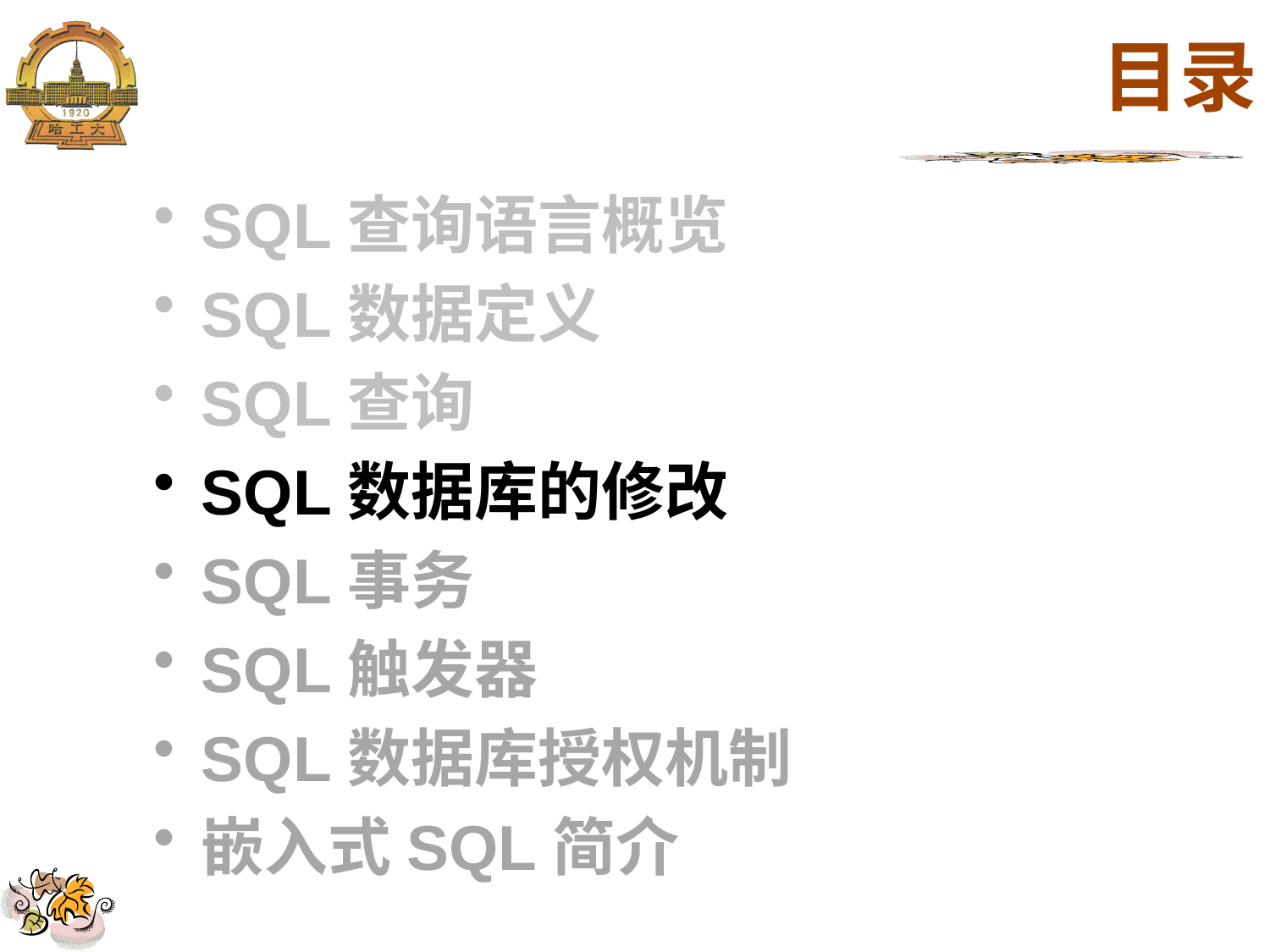

# 目录
SQL查询语言概览
SQL数据定义
SQL查询
SQL数据库的修改
SQL事务
SQL触发器
SQL数据库授权机制
嵌入式SQL简介